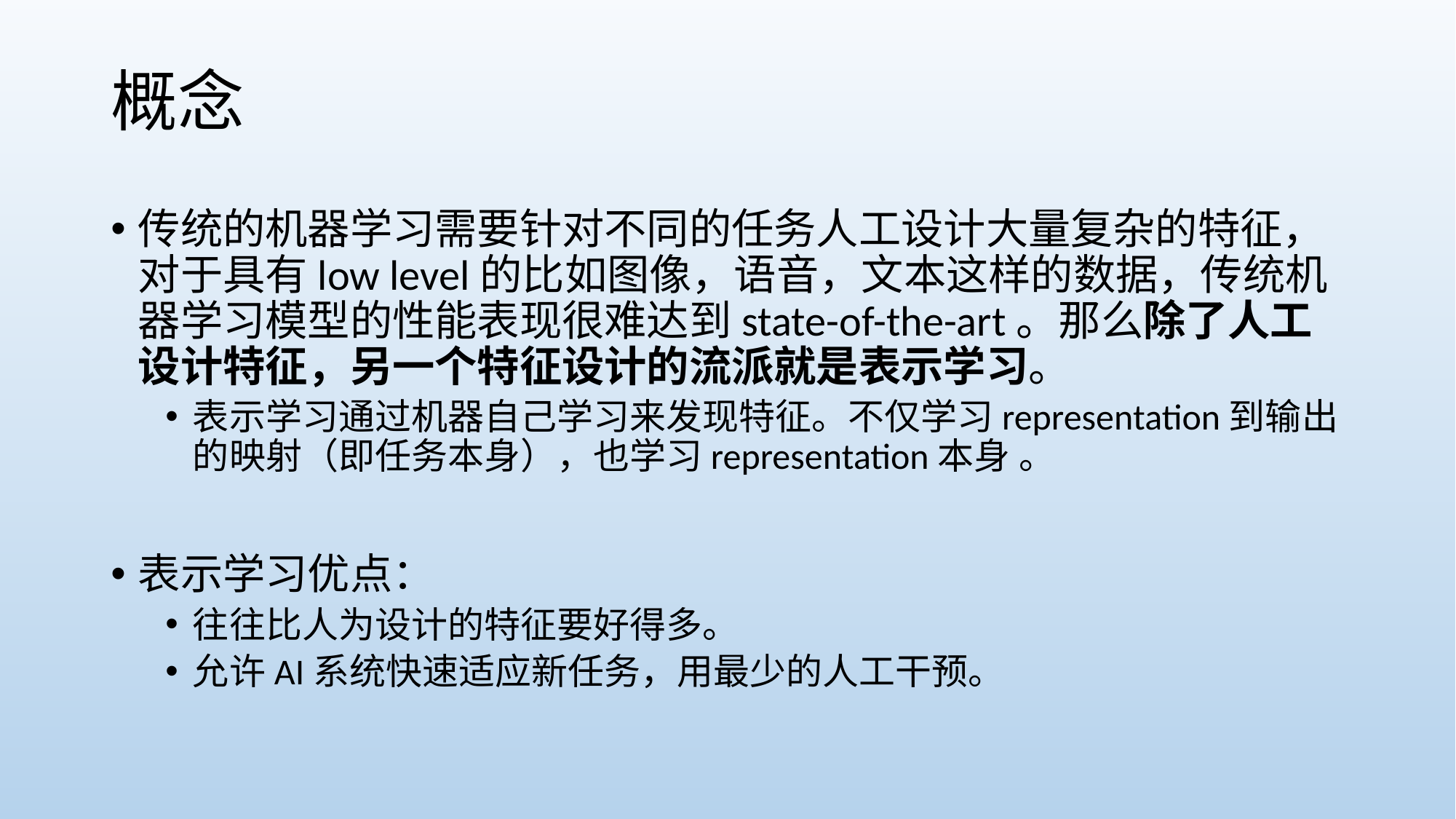

# 概念
传统的机器学习需要针对不同的任务人工设计大量复杂的特征，对于具有low level的比如图像，语音，文本这样的数据，传统机器学习模型的性能表现很难达到state-of-the-art。那么除了人工设计特征，另一个特征设计的流派就是表示学习。
表示学习通过机器自己学习来发现特征。不仅学习representation到输出的映射（即任务本身），也学习representation本身 。

表示学习优点：
往往比人为设计的特征要好得多。
允许AI系统快速适应新任务，用最少的人工干预。